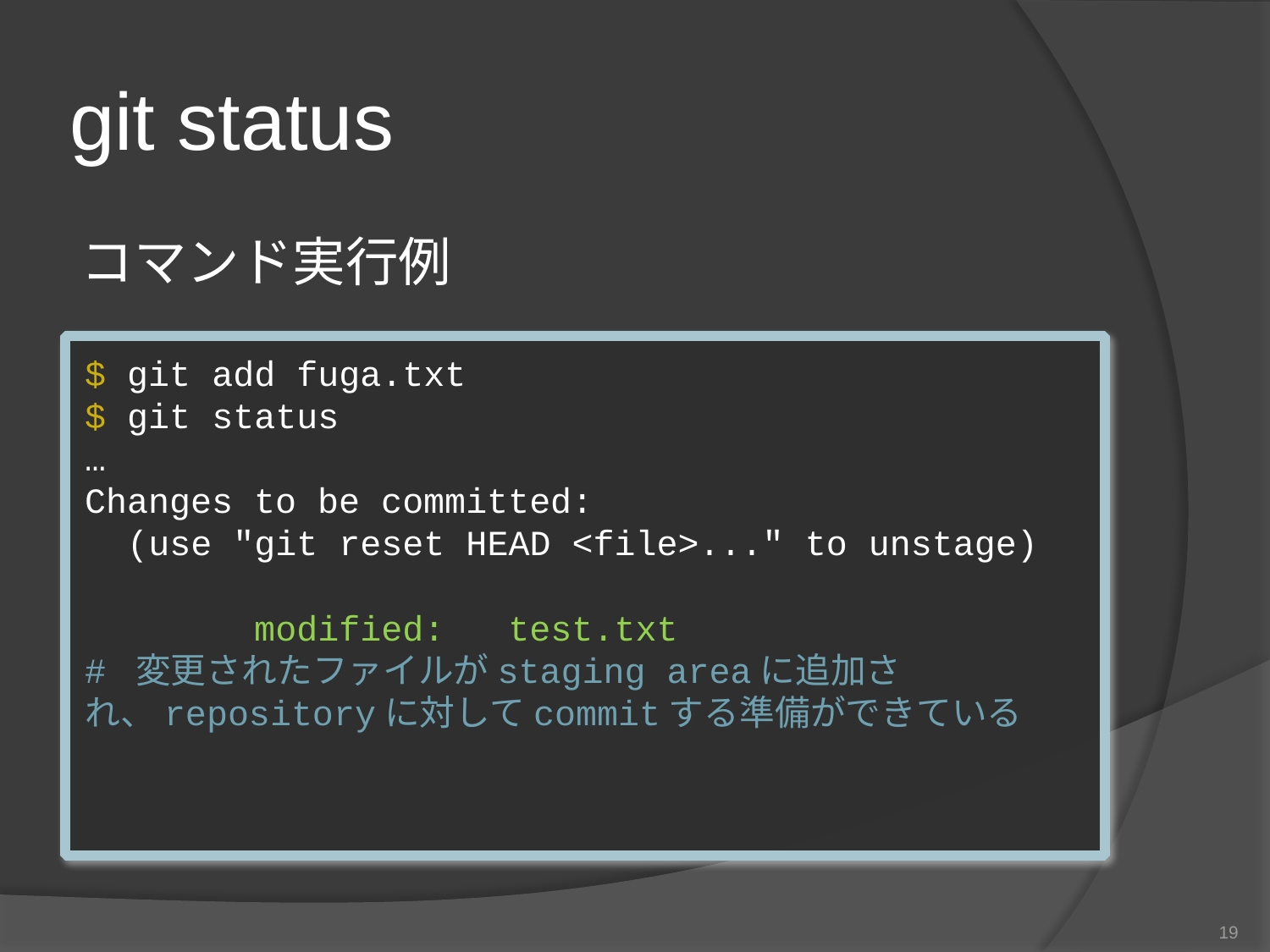

# git status
コマンド実行例
$ git add fuga.txt
$ git status
…
Changes to be committed:
  (use "git reset HEAD <file>..." to unstage)

        modified:   test.txt
# 変更されたファイルがstaging areaに追加され、repositoryに対してcommitする準備ができている
19